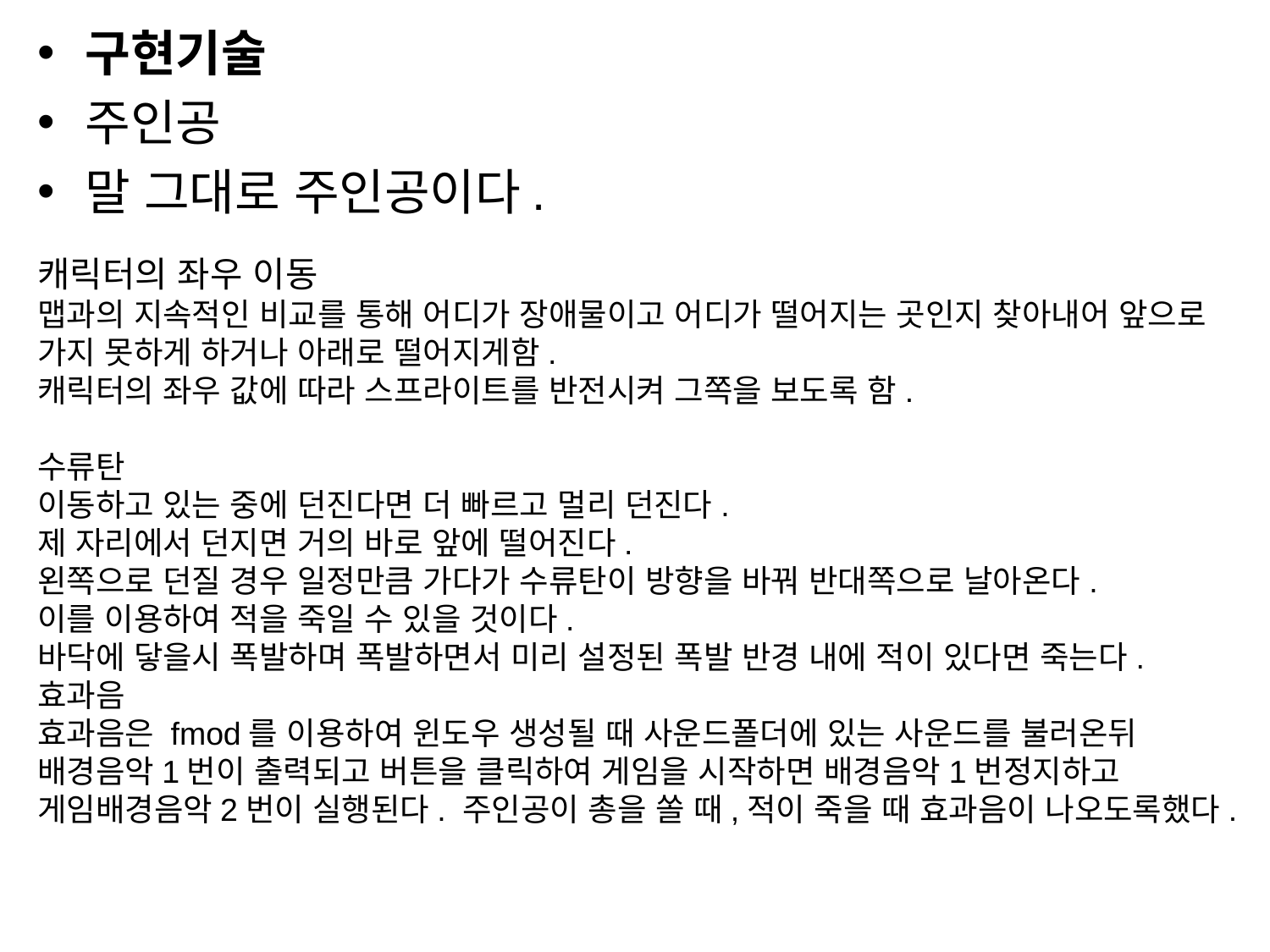

#
구현기술
주인공
말 그대로 주인공이다.

캐릭터의 좌우 이동
맵과의 지속적인 비교를 통해 어디가 장애물이고 어디가 떨어지는 곳인지 찾아내어 앞으로 가지 못하게 하거나 아래로 떨어지게함.
캐릭터의 좌우 값에 따라 스프라이트를 반전시켜 그쪽을 보도록 함.

수류탄
이동하고 있는 중에 던진다면 더 빠르고 멀리 던진다.
제 자리에서 던지면 거의 바로 앞에 떨어진다.
왼쪽으로 던질 경우 일정만큼 가다가 수류탄이 방향을 바꿔 반대쪽으로 날아온다.
이를 이용하여 적을 죽일 수 있을 것이다.
바닥에 닿을시 폭발하며 폭발하면서 미리 설정된 폭발 반경 내에 적이 있다면 죽는다.
효과음
효과음은 fmod를 이용하여 윈도우 생성될 때 사운드폴더에 있는 사운드를 불러온뒤 배경음악1번이 출력되고 버튼을 클릭하여 게임을 시작하면 배경음악1번정지하고 게임배경음악2번이 실행된다. 주인공이 총을 쏠 때,적이 죽을 때 효과음이 나오도록했다.